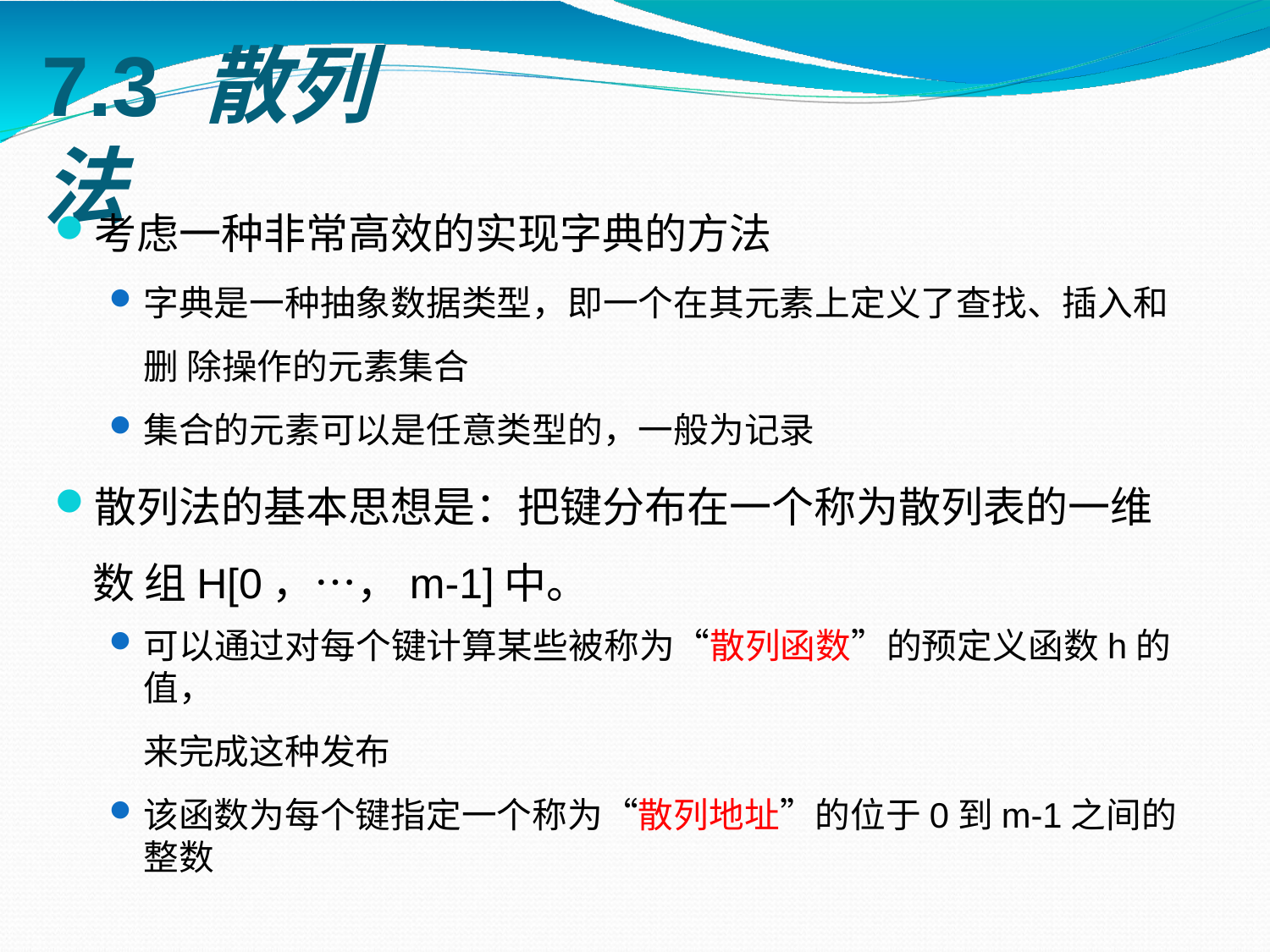

# 7.3 散列法
考虑一种非常高效的实现字典的方法
字典是一种抽象数据类型，即一个在其元素上定义了查找、插入和删 除操作的元素集合
集合的元素可以是任意类型的，一般为记录
散列法的基本思想是：把键分布在一个称为散列表的一维数 组H[0，…，m-1]中。
可以通过对每个键计算某些被称为“散列函数”的预定义函数h的值，
来完成这种发布
该函数为每个键指定一个称为“散列地址”的位于0到m-1之间的整数